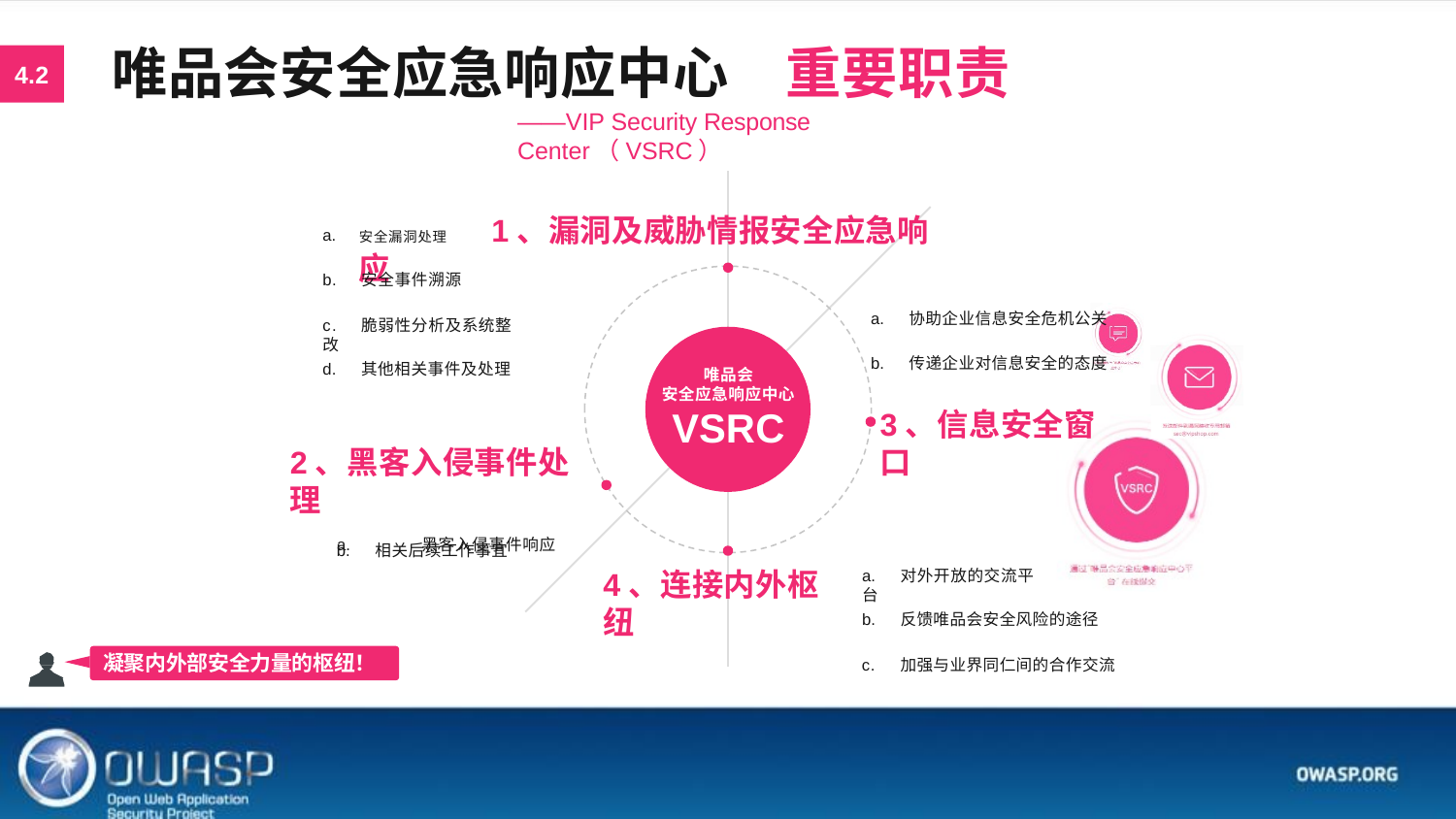

# 唯品会安全应急响应中心
重要职责

4.2
——VIP Security Response Center（VSRC）

安全漏洞处理	1、漏洞及威胁情报安全应急响应
a.

b.	安全事件溯源

a.	协助企业信息安全危机公关
c.	脆弱性分析及系统整改

b.	传递企业对信息安全的态度
d.	其他相关事件及处理
唯品会
安全应急响应中心
VSRC
3、信息安全窗口

2、黑客入侵事件处理
a.	黑客入侵事件响应

b.	相关后续工作事宜

4、连接内外枢纽
a.	对外开放的交流平台
b.	反馈唯品会安全风险的途径

凝聚内外部安全力量的枢纽！

c.	加强与业界同仁间的合作交流